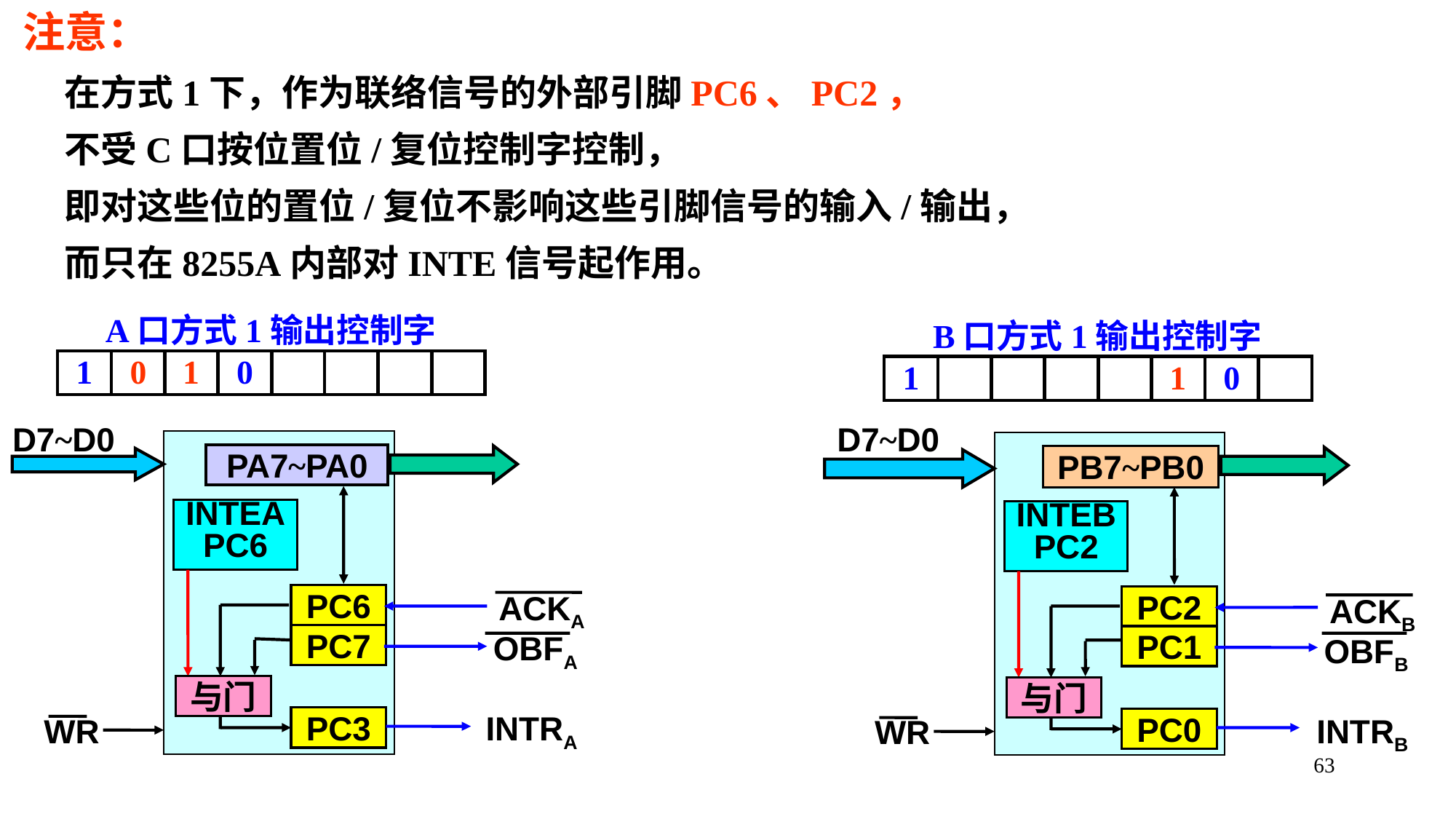

注意：
    在方式1下，作为联络信号的外部引脚PC6、PC2，
    不受C口按位置位/复位控制字控制，
    即对这些位的置位/复位不影响这些引脚信号的输入/输出，
    而只在8255A内部对INTE信号起作用。
A口方式1输出控制字
B口方式1输出控制字
1
0
1
0

1

1
0

D7~D0
D7~D0

PA7~PA0

PB7~PB0

INTEA
PC6
INTEB
PC2

PC6
PC2
ACKA

INTRA
OBFA
ACKB

INTRB

PC7
PC1
OBFB

与门
与门
PC3
PC0
WR

WR

63